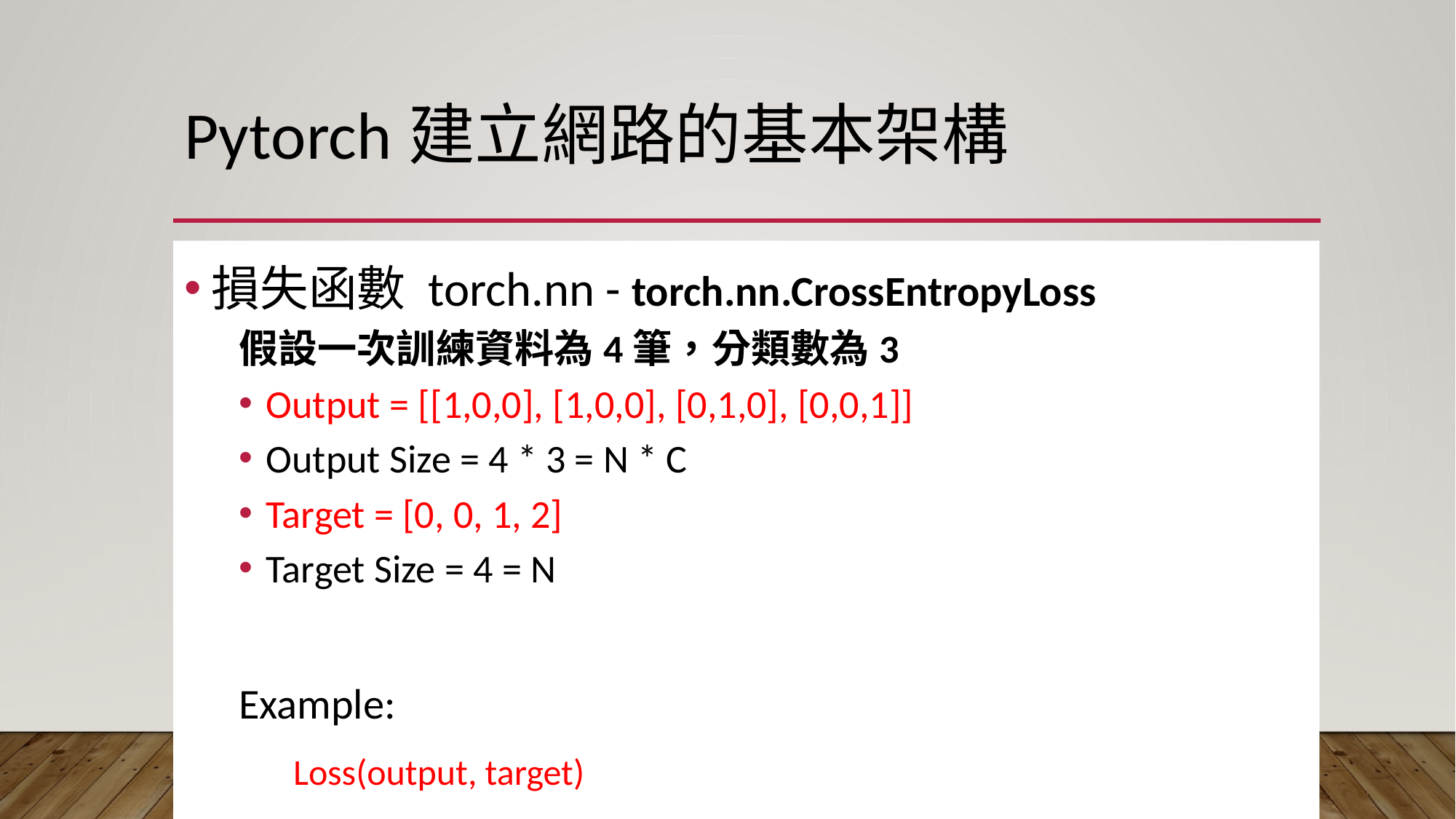

# Pytorch建立網路的基本架構
損失函數 torch.nn - torch.nn.CrossEntropyLoss
假設一次訓練資料為4筆，分類數為3
Output = [[1,0,0], [1,0,0], [0,1,0], [0,0,1]]
Output Size = 4 * 3 = N * C
Target = [0, 0, 1, 2]
Target Size = 4 = N

Example:
	Loss(output, target)